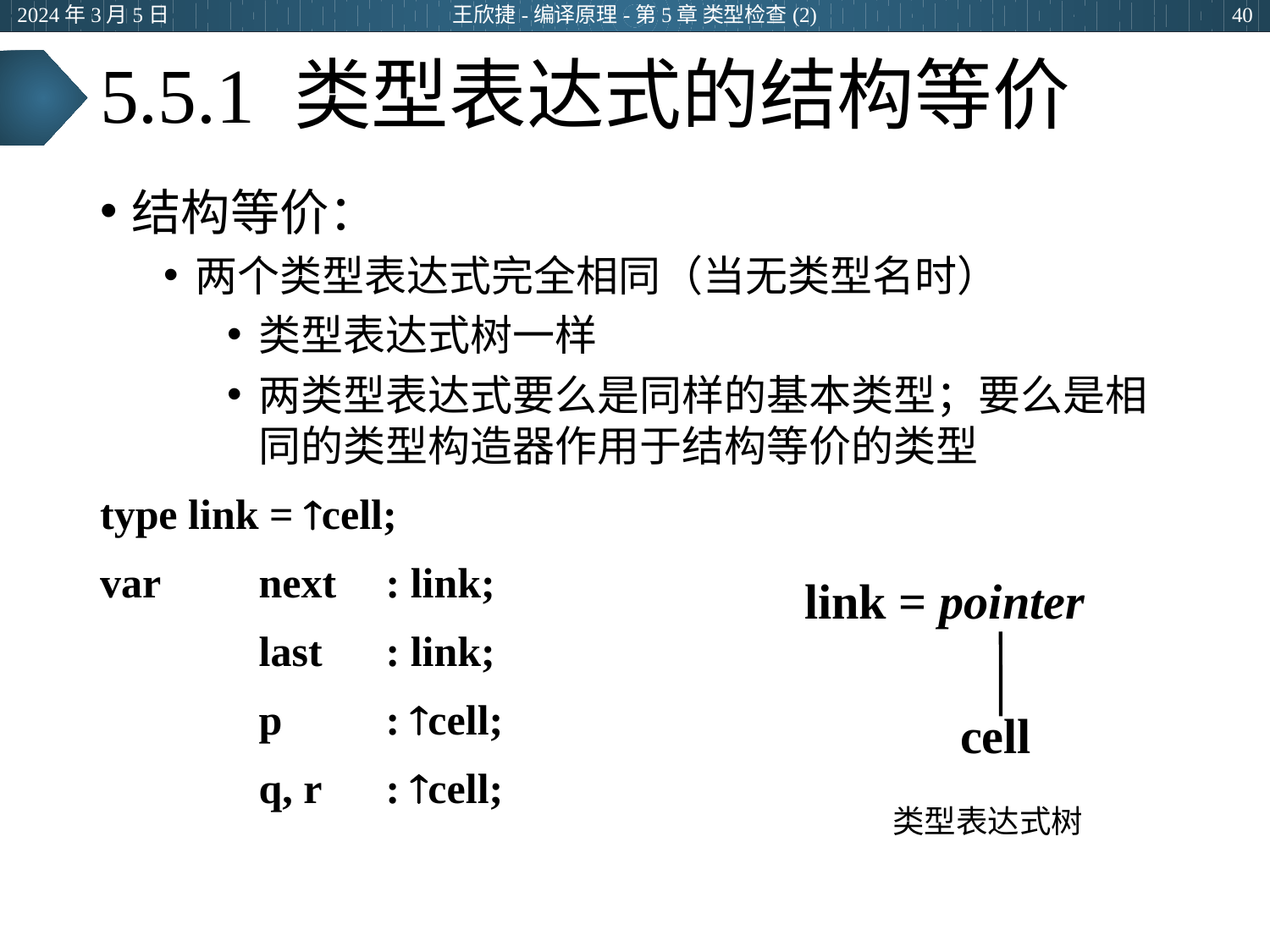

2024年3月5日
王欣捷-编译原理-第5章 类型检查(2)
40
# 5.5.1 类型表达式的结构等价
结构等价：
两个类型表达式完全相同（当无类型名时）
类型表达式树一样
两类型表达式要么是同样的基本类型；要么是相同的类型构造器作用于结构等价的类型
type link = ↑cell;
var 	next	: link;
		last	: link;
		p 	: ↑cell;
		q, r	: ↑cell;

link = pointer

cell
类型表达式树